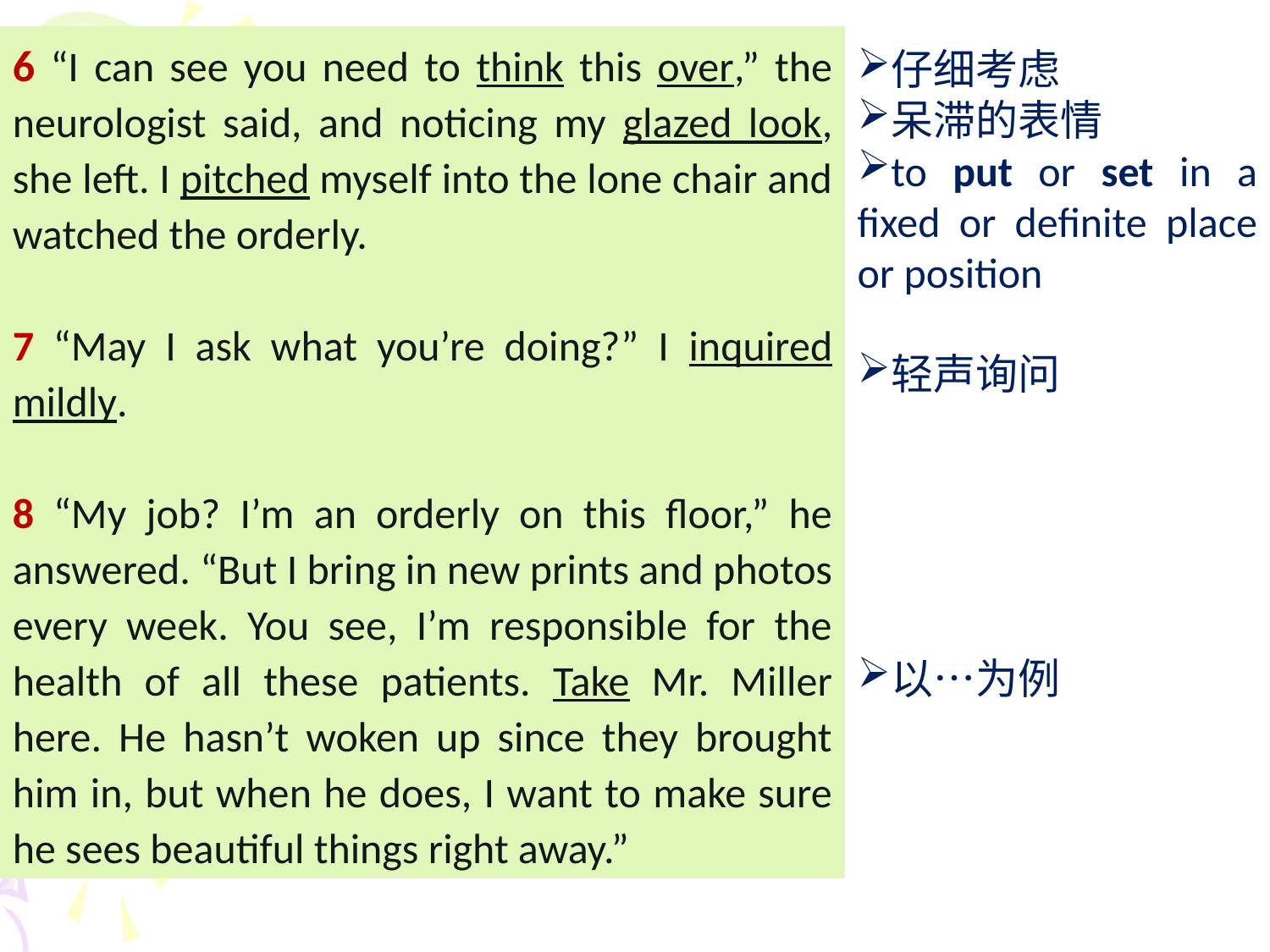

6 “I can see you need to think this over,” the neurologist said, and noticing my glazed look, she left. I pitched myself into the lone chair and watched the orderly.

7 “May I ask what you’re doing?” I inquired mildly.

8 “My job? I’m an orderly on this floor,” he answered. “But I bring in new prints and photos every week. You see, I’m responsible for the health of all these patients. Take Mr. Miller here. He hasn’t woken up since they brought him in, but when he does, I want to make sure he sees beautiful things right away.”
仔细考虑
呆滞的表情
to put or set in a fixed or definite place or position

轻声询问

以…为例